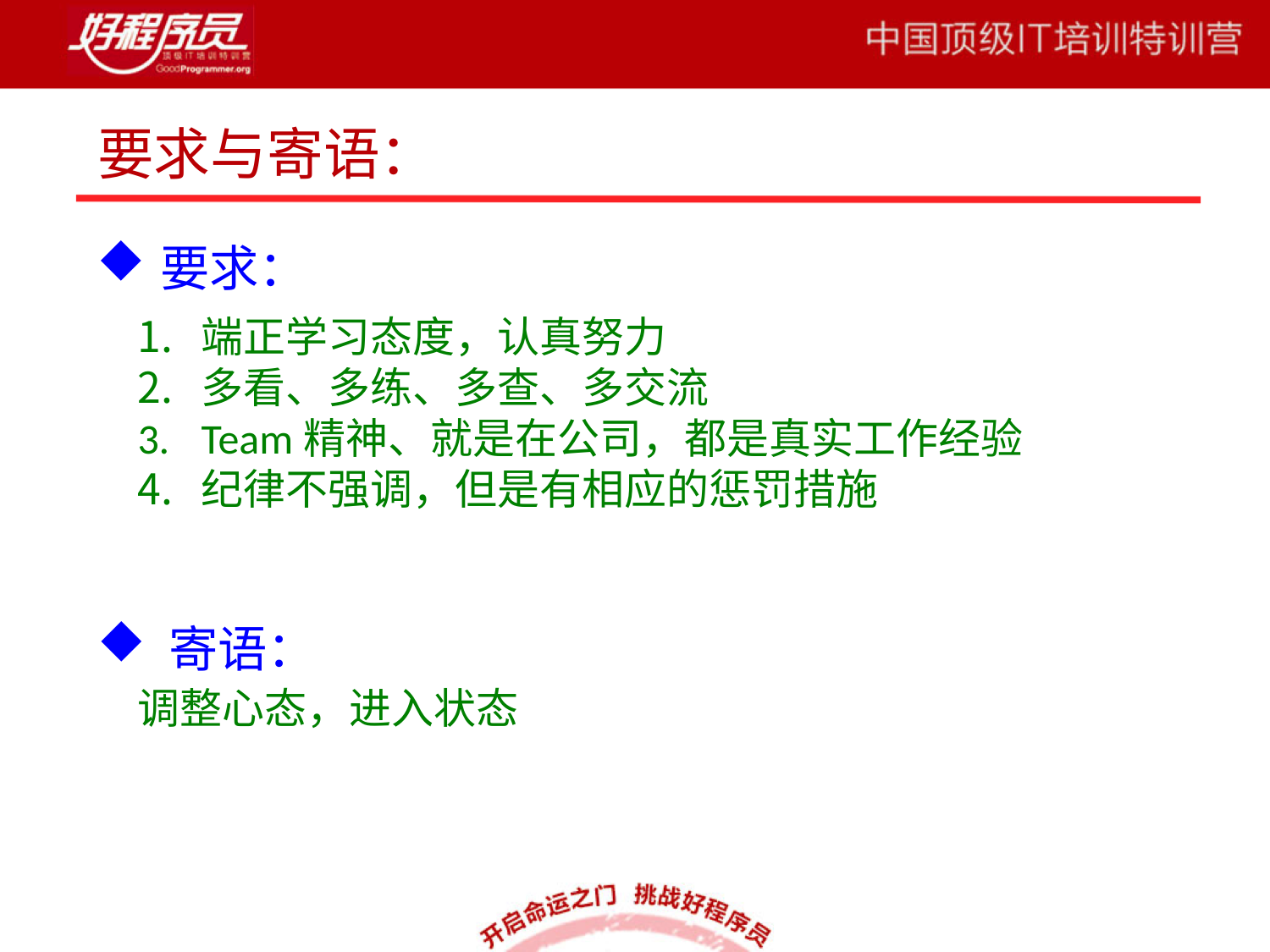

要求与寄语：
要求：
端正学习态度，认真努力
多看、多练、多查、多交流
Team精神、就是在公司，都是真实工作经验
纪律不强调，但是有相应的惩罚措施
寄语：
调整心态，进入状态